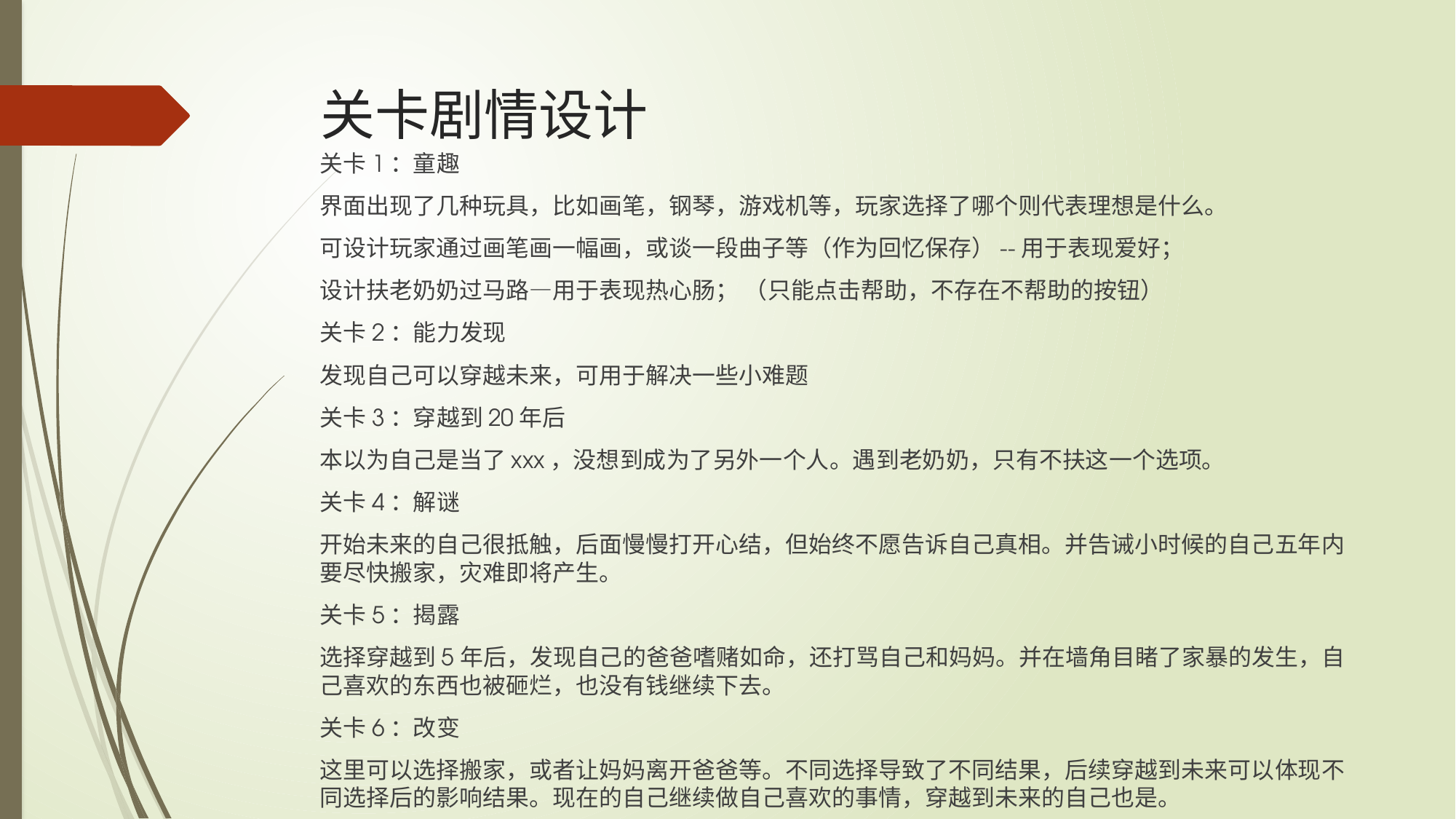

# 关卡剧情设计
关卡1：童趣
界面出现了几种玩具，比如画笔，钢琴，游戏机等，玩家选择了哪个则代表理想是什么。
可设计玩家通过画笔画一幅画，或谈一段曲子等（作为回忆保存）--用于表现爱好；
设计扶老奶奶过马路—用于表现热心肠； （只能点击帮助，不存在不帮助的按钮）
关卡2：能力发现
发现自己可以穿越未来，可用于解决一些小难题
关卡3：穿越到20年后
本以为自己是当了xxx，没想到成为了另外一个人。遇到老奶奶，只有不扶这一个选项。
关卡4：解谜
开始未来的自己很抵触，后面慢慢打开心结，但始终不愿告诉自己真相。并告诫小时候的自己五年内要尽快搬家，灾难即将产生。
关卡5：揭露
选择穿越到5年后，发现自己的爸爸嗜赌如命，还打骂自己和妈妈。并在墙角目睹了家暴的发生，自己喜欢的东西也被砸烂，也没有钱继续下去。
关卡6：改变
这里可以选择搬家，或者让妈妈离开爸爸等。不同选择导致了不同结果，后续穿越到未来可以体现不同选择后的影响结果。现在的自己继续做自己喜欢的事情，穿越到未来的自己也是。